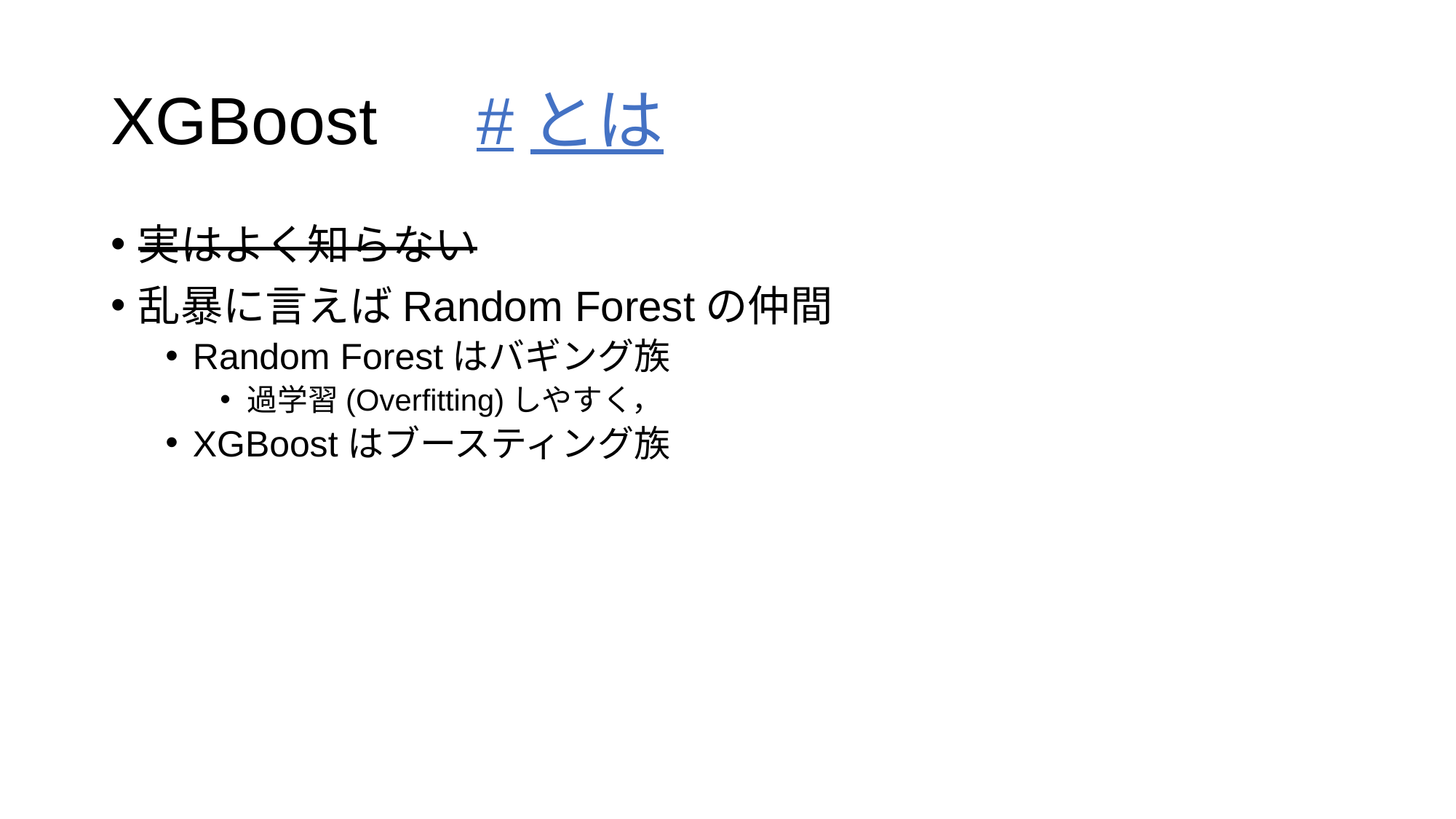

# XGBoost　#とは
実はよく知らない
乱暴に言えばRandom Forestの仲間
Random Forestはバギング族
過学習(Overfitting)しやすく，
XGBoostはブースティング族